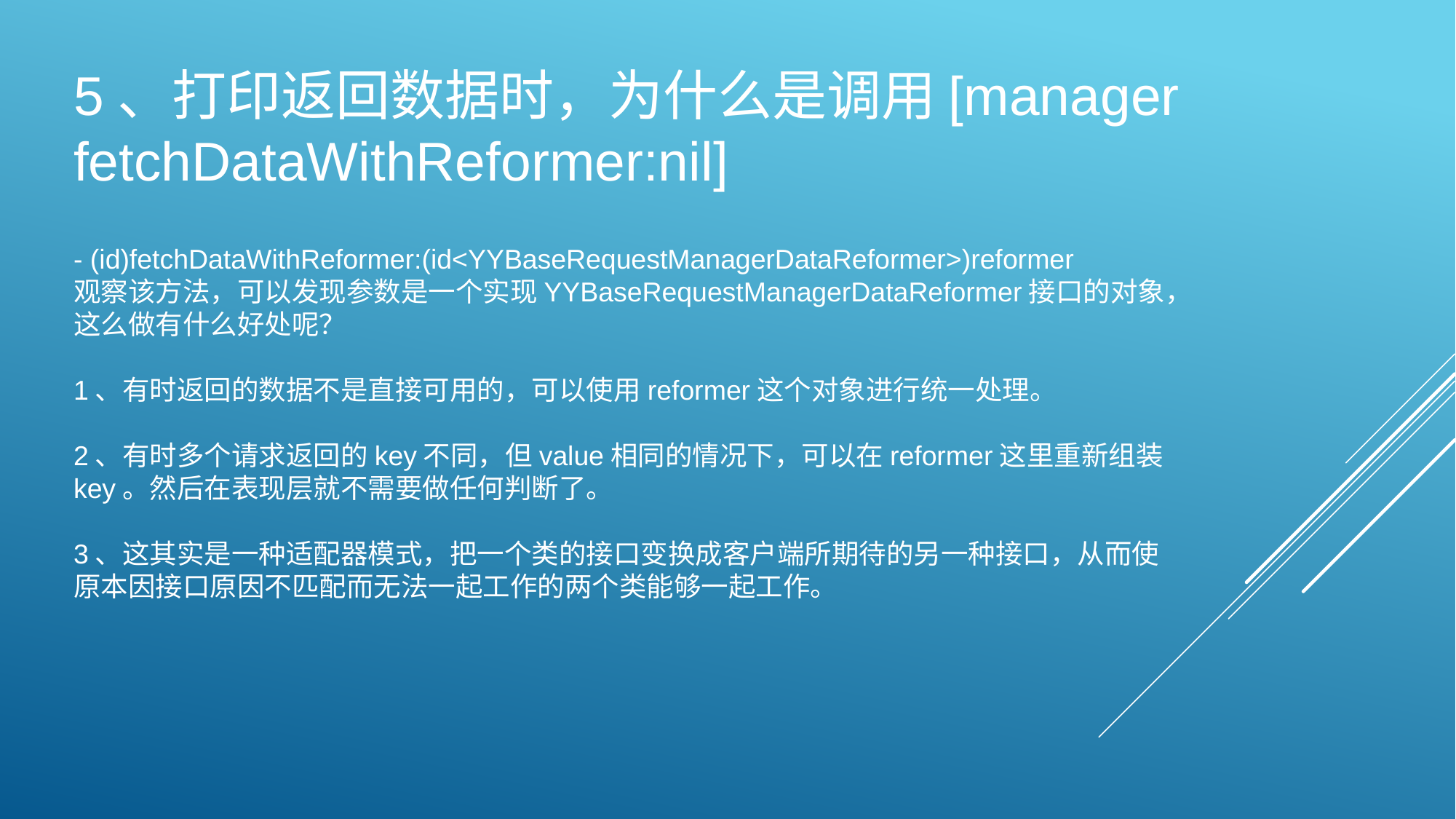

# 5、打印返回数据时，为什么是调用[manager fetchDataWithReformer:nil]
- (id)fetchDataWithReformer:(id<YYBaseRequestManagerDataReformer>)reformer
观察该方法，可以发现参数是一个实现YYBaseRequestManagerDataReformer接口的对象，这么做有什么好处呢？

1、有时返回的数据不是直接可用的，可以使用reformer这个对象进行统一处理。

2、有时多个请求返回的key不同，但value相同的情况下，可以在reformer这里重新组装key。然后在表现层就不需要做任何判断了。

3、这其实是一种适配器模式，把一个类的接口变换成客户端所期待的另一种接口，从而使原本因接口原因不匹配而无法一起工作的两个类能够一起工作。